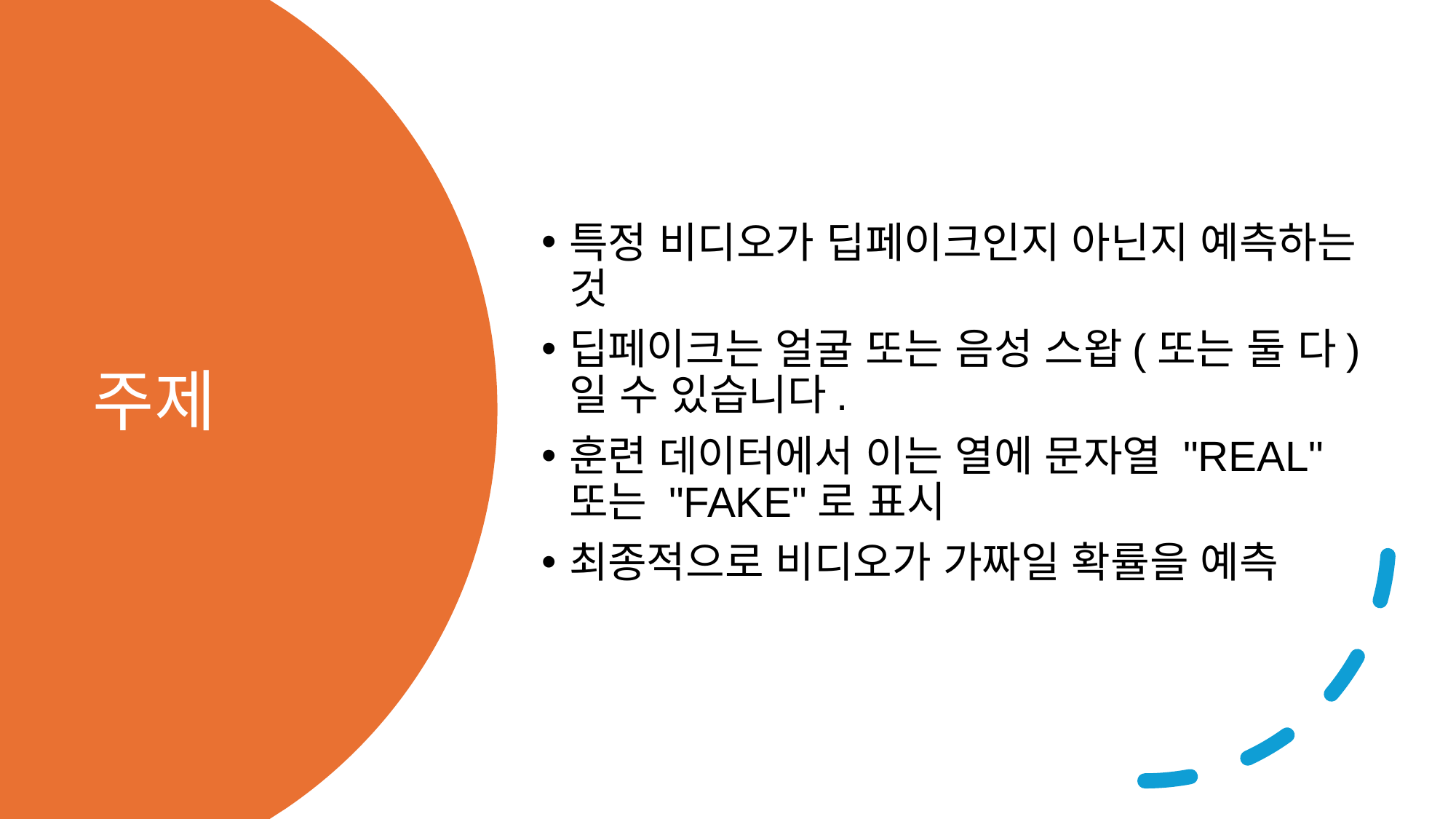

특정 비디오가 딥페이크인지 아닌지 예측하는 것
딥페이크는 얼굴 또는 음성 스왑(또는 둘 다)일 수 있습니다.
훈련 데이터에서 이는 열에 문자열 "REAL" 또는 "FAKE"로 표시
최종적으로 비디오가 가짜일 확률을 예측
# 주제